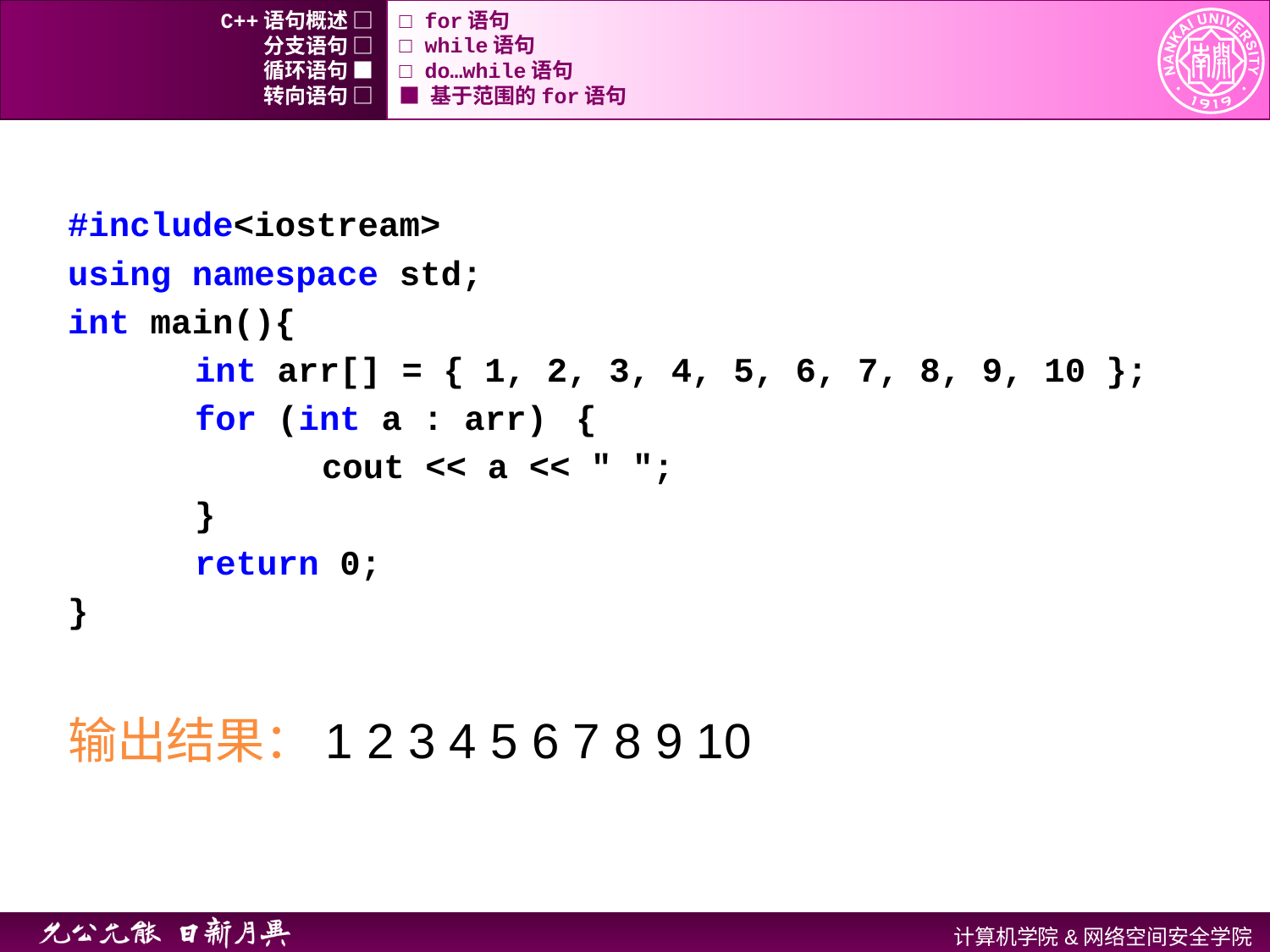

C++语句概述 □
□ for语句
分支语句 □
□ while语句
循环语句 ■
□ do…while语句
转向语句 □
■ 基于范围的for语句
#include<iostream>
using namespace std;
int main(){
	int arr[] = { 1, 2, 3, 4, 5, 6, 7, 8, 9, 10 };
	for (int a : arr)	{
		cout << a << " ";
	}
	return 0;
}

输出结果：1 2 3 4 5 6 7 8 9 10